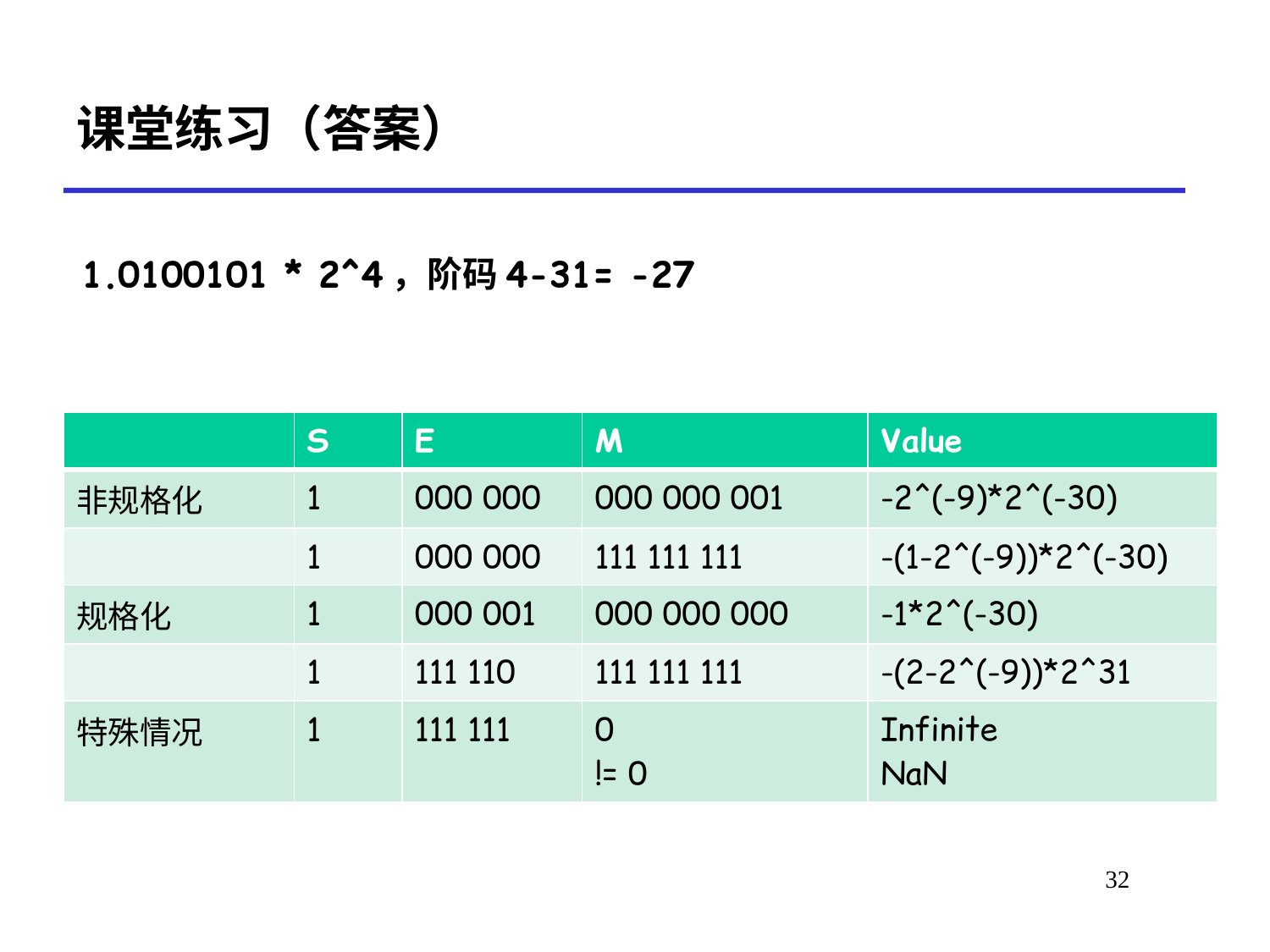

# 课堂练习（答案）
1.0100101 * 2^4，阶码4-31= -27
|  | S | E | M | Value |
| --- | --- | --- | --- | --- |
| 非规格化 | 1 | 000 000 | 000 000 001 | -2^(-9)\*2^(-30) |
|  | 1 | 000 000 | 111 111 111 | -(1-2^(-9))\*2^(-30) |
| 规格化 | 1 | 000 001 | 000 000 000 | -1\*2^(-30) |
|  | 1 | 111 110 | 111 111 111 | -(2-2^(-9))\*2^31 |
| 特殊情况 | 1 | 111 111 | 0 != 0 | Infinite NaN |
32